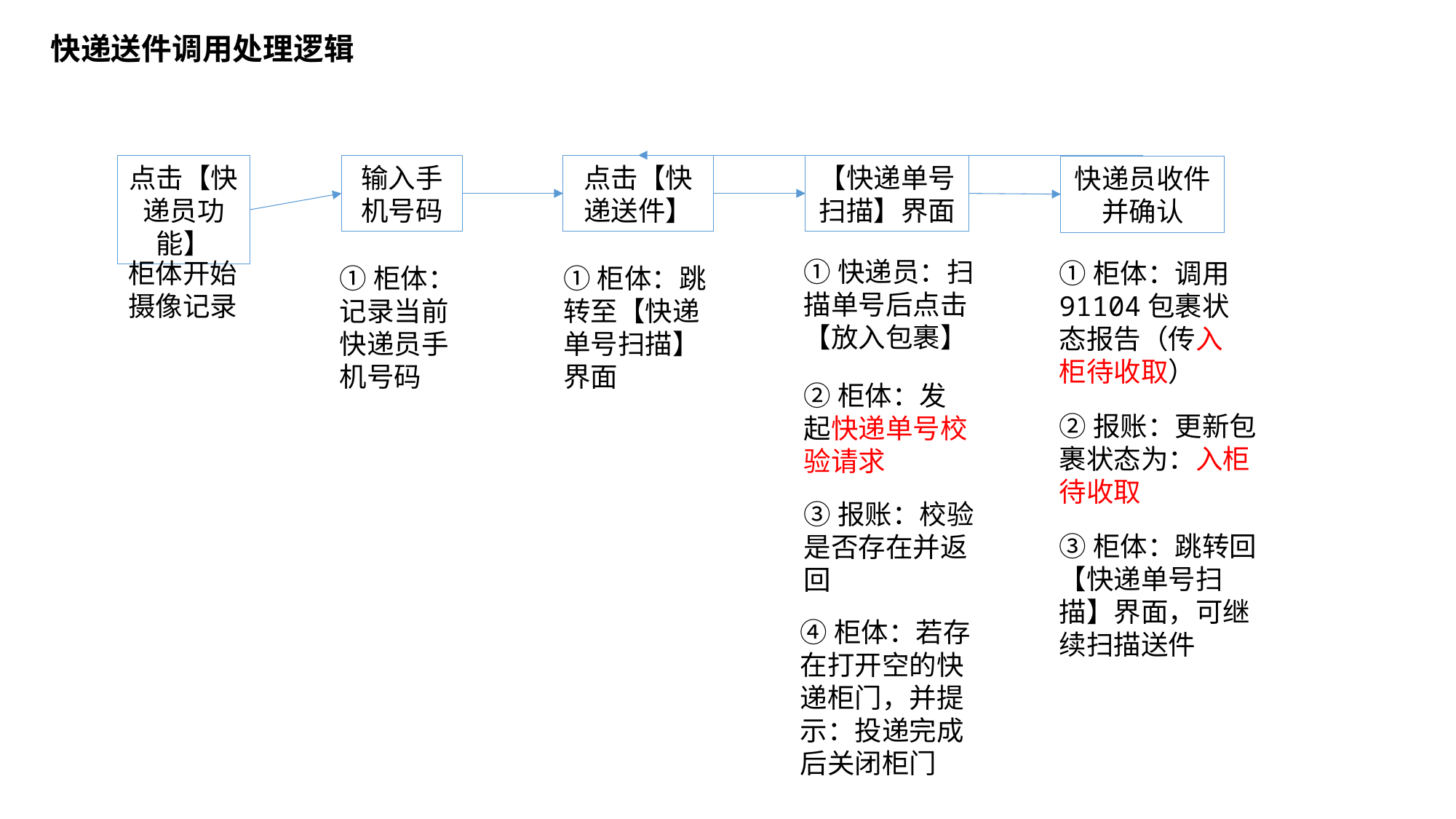

快递送件调用处理逻辑
点击【快递送件】
【快递单号扫描】界面
输入手机号码
点击【快递员功能】
快递员收件并确认
①快递员：扫描单号后点击【放入包裹】
柜体开始摄像记录
①柜体：调用91104包裹状态报告（传入柜待收取）
①柜体：记录当前快递员手机号码
①柜体：跳转至【快递单号扫描】界面
②柜体：发起快递单号校验请求
②报账：更新包裹状态为：入柜待收取
③报账：校验是否存在并返回
③柜体：跳转回【快递单号扫描】界面，可继续扫描送件
④柜体：若存在打开空的快递柜门，并提示：投递完成后关闭柜门